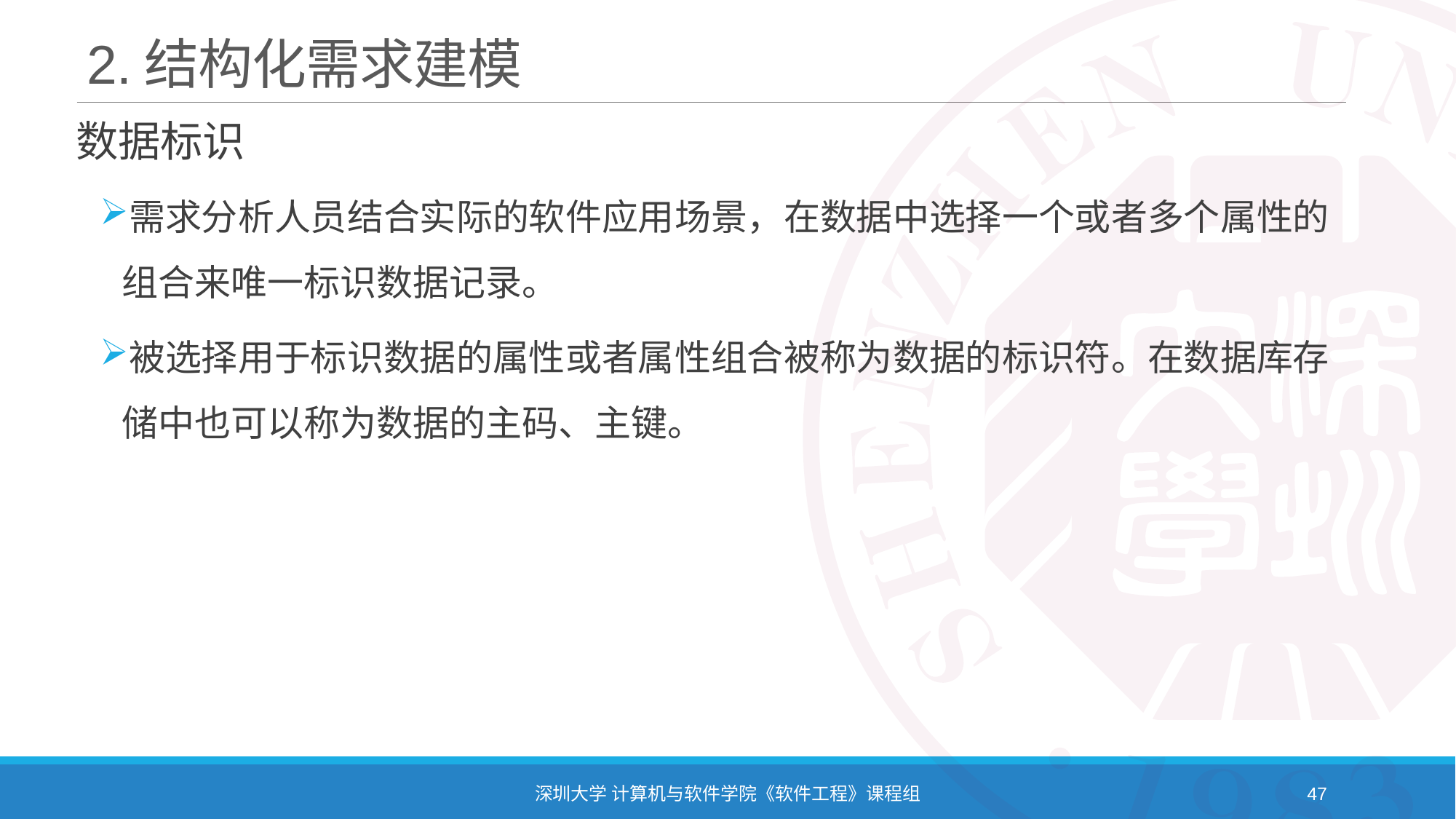

# 2.结构化需求建模
数据标识
需求分析人员结合实际的软件应用场景，在数据中选择一个或者多个属性的组合来唯一标识数据记录。
被选择用于标识数据的属性或者属性组合被称为数据的标识符。在数据库存储中也可以称为数据的主码、主键。

深圳大学 计算机与软件学院《软件工程》课程组
47